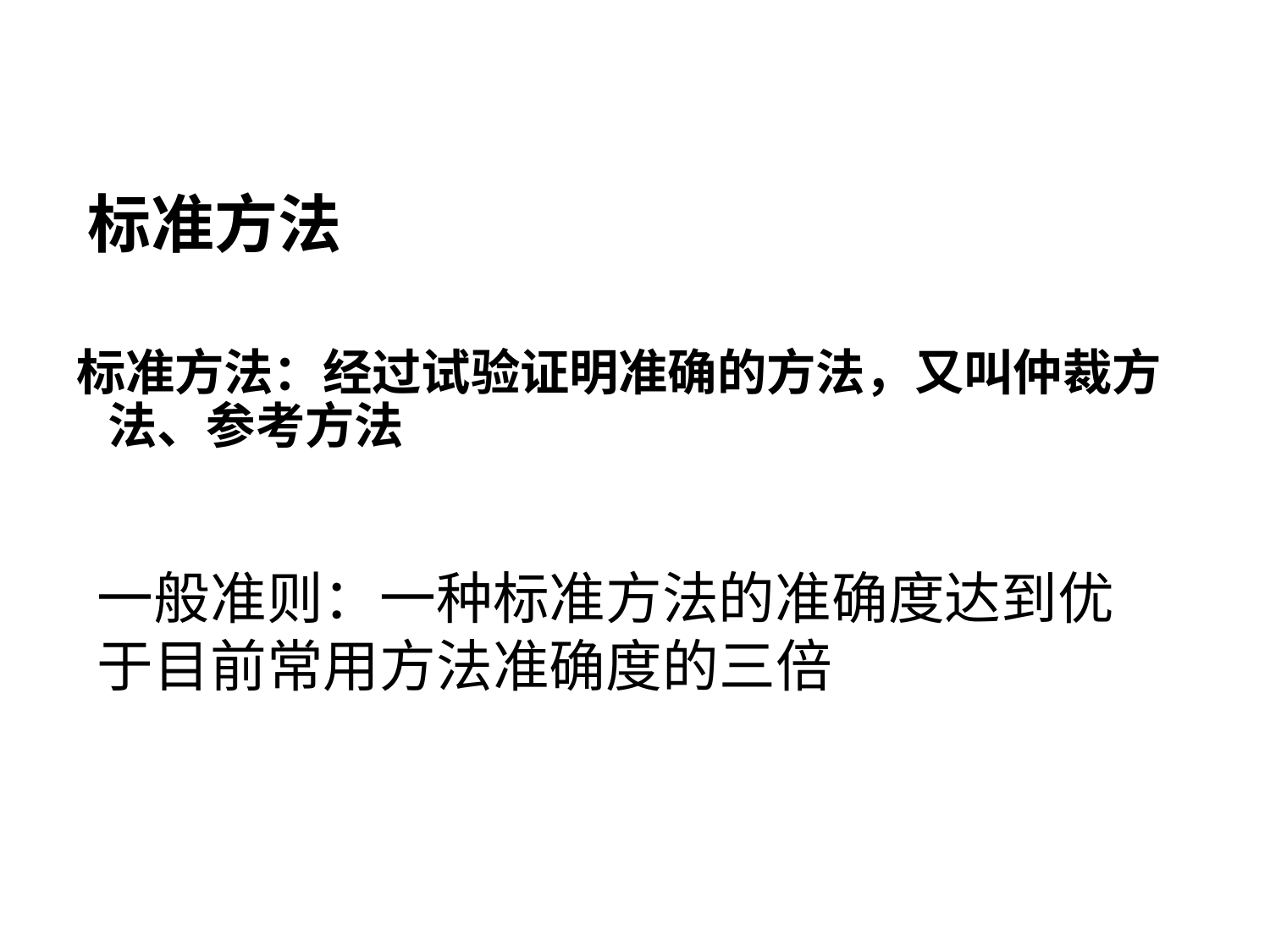

# 标准方法
标准方法：经过试验证明准确的方法，又叫仲裁方法、参考方法
一般准则：一种标准方法的准确度达到优于目前常用方法准确度的三倍